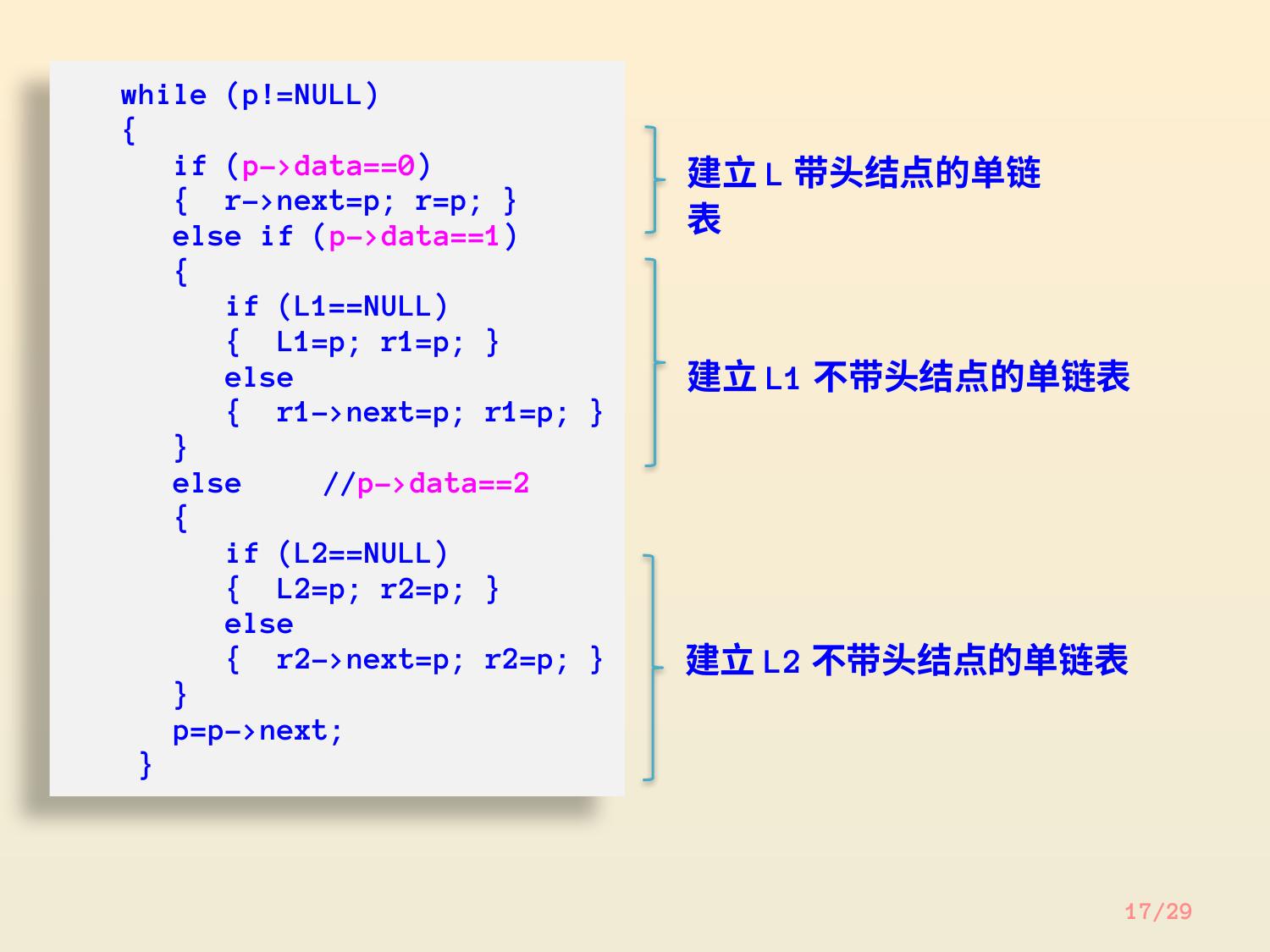

while (p!=NULL)
   {
      if (p->data==0)
      {  r->next=p; r=p; }
      else if (p->data==1)
      {
         if (L1==NULL)
         {  L1=p; r1=p; }
         else
         {  r1->next=p; r1=p; }
      }
      else 	//p->data==2
      {
         if (L2==NULL)
         {  L2=p; r2=p; }
         else
         {  r2->next=p; r2=p; }
      }
      p=p->next;
    }

建立L带头结点的单链表

建立L1不带头结点的单链表

建立L2不带头结点的单链表
17/29